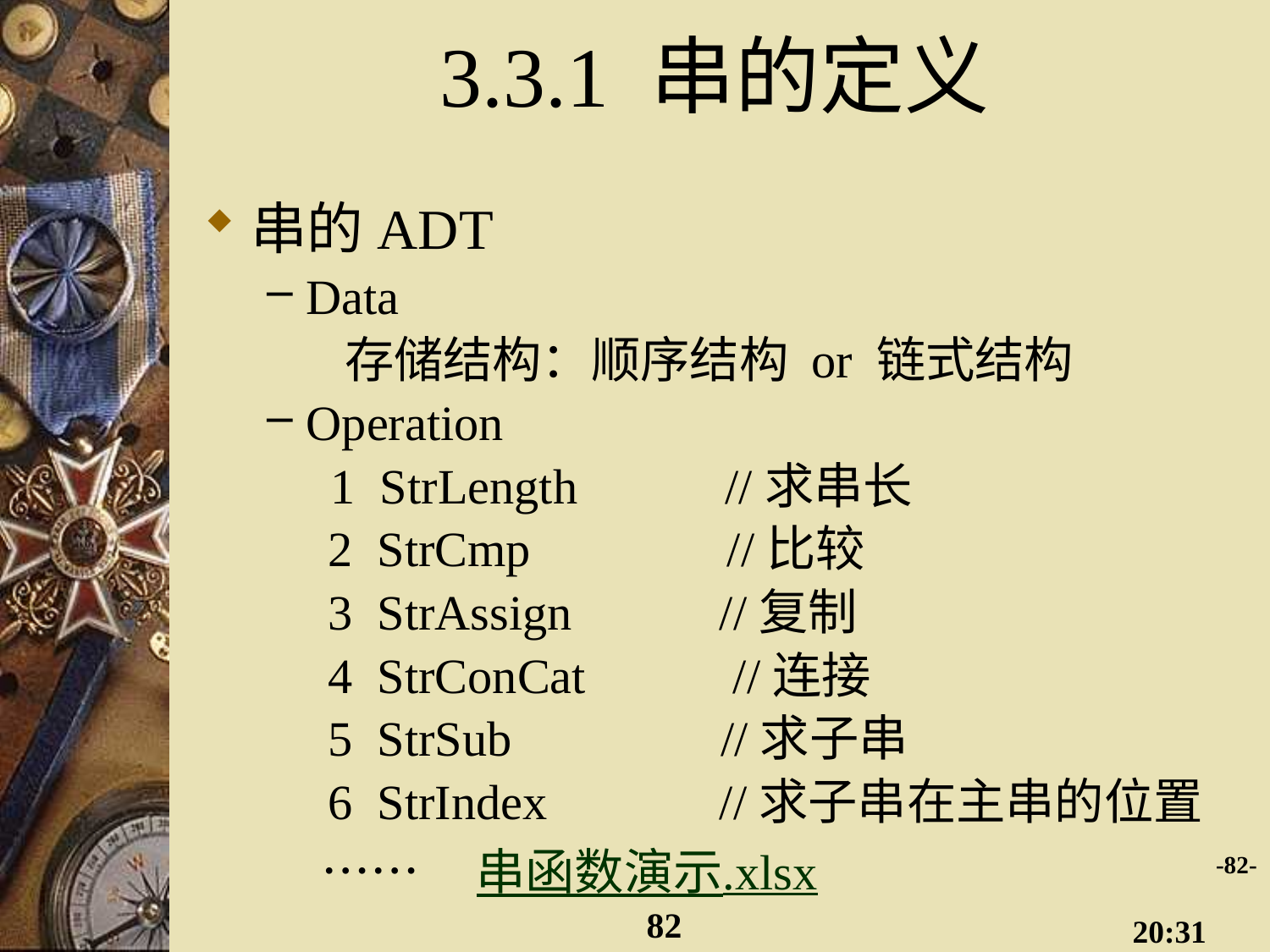

# 3.3.1 串的定义
串的ADT
Data
      存储结构：顺序结构 or 链式结构
Operation
	  1  StrLength            //求串长
     2  StrCmp                //比较
     3  StrAssign            //复制
     4  StrConCat            //连接
     5  StrSub                 //求子串
     6  StrIndex              //求子串在主串的位置
     ……    串函数演示.xlsx
-82-